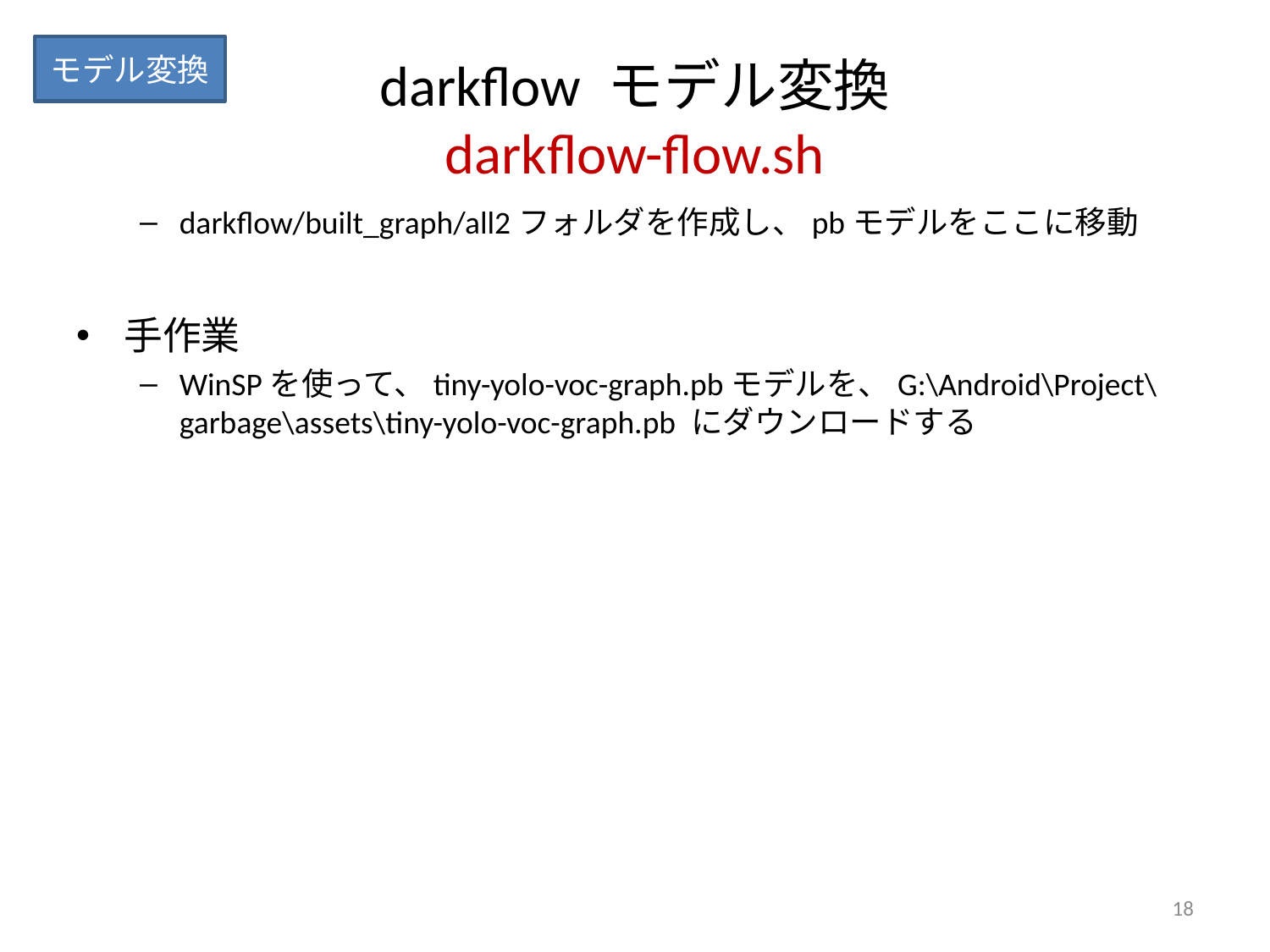

モデル変換
# darkflow モデル変換 darkflow-flow.sh
darkflow/built_graph/all2フォルダを作成し、pbモデルをここに移動

手作業
WinSPを使って、tiny-yolo-voc-graph.pbモデルを、G:\Android\Project\garbage\assets\tiny-yolo-voc-graph.pb にダウンロードする

18